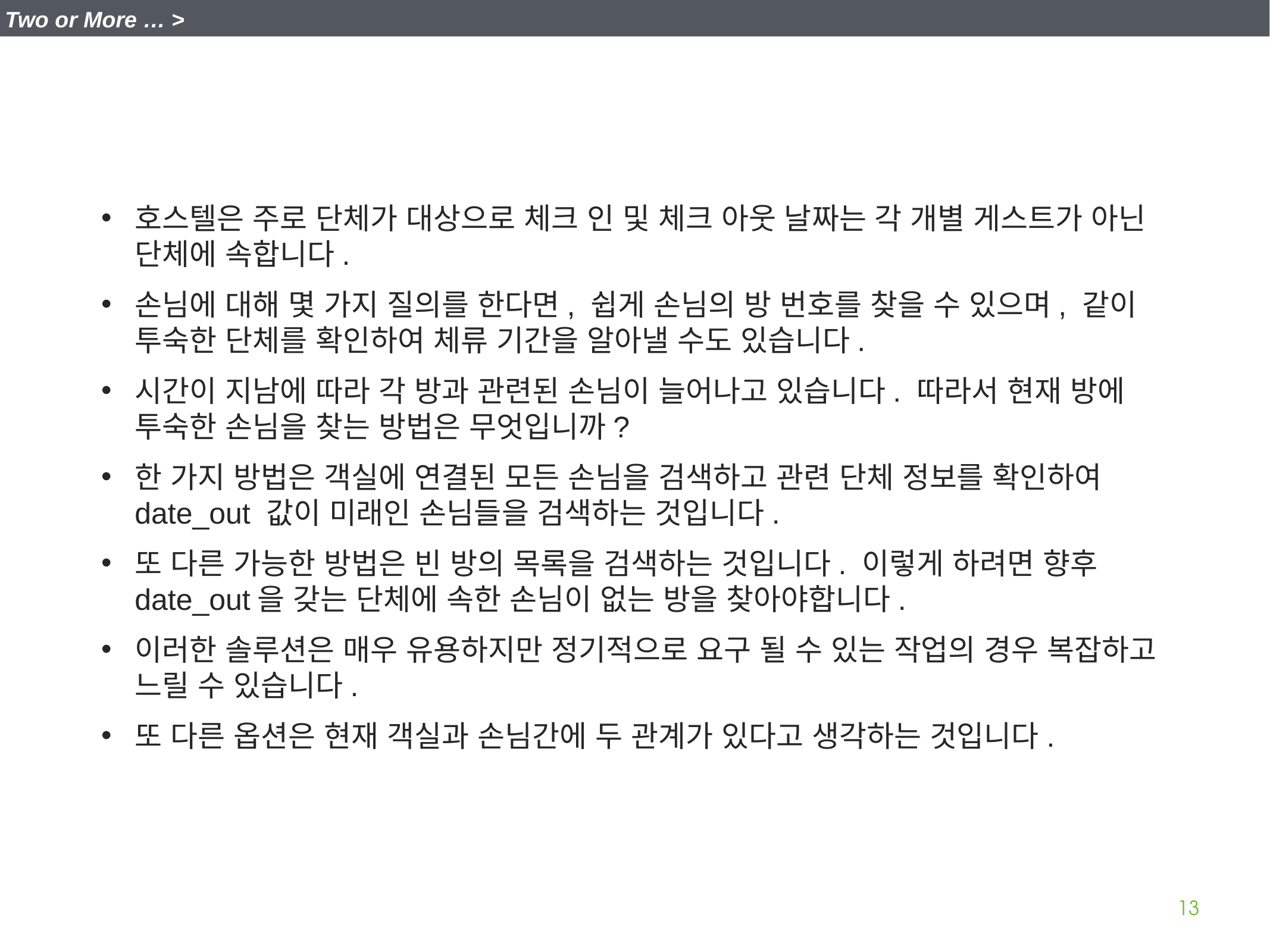

Two or More … >
호스텔은 주로 단체가 대상으로 체크 인 및 체크 아웃 날짜는 각 개별 게스트가 아닌 단체에 속합니다.
손님에 대해 몇 가지 질의를 한다면, 쉽게 손님의 방 번호를 찾을 수 있으며, 같이 투숙한 단체를 확인하여 체류 기간을 알아낼 수도 있습니다.
시간이 지남에 따라 각 방과 관련된 손님이 늘어나고 있습니다. 따라서 현재 방에 투숙한 손님을 찾는 방법은 무엇입니까?
한 가지 방법은 객실에 연결된 모든 손님을 검색하고 관련 단체 정보를 확인하여 date_out 값이 미래인 손님들을 검색하는 것입니다.
또 다른 가능한 방법은 빈 방의 목록을 검색하는 것입니다. 이렇게 하려면 향후 date_out을 갖는 단체에 속한 손님이 없는 방을 찾아야합니다.
이러한 솔루션은 매우 유용하지만 정기적으로 요구 될 수 있는 작업의 경우 복잡하고 느릴 수 있습니다.
또 다른 옵션은 현재 객실과 손님간에 두 관계가 있다고 생각하는 것입니다.
13